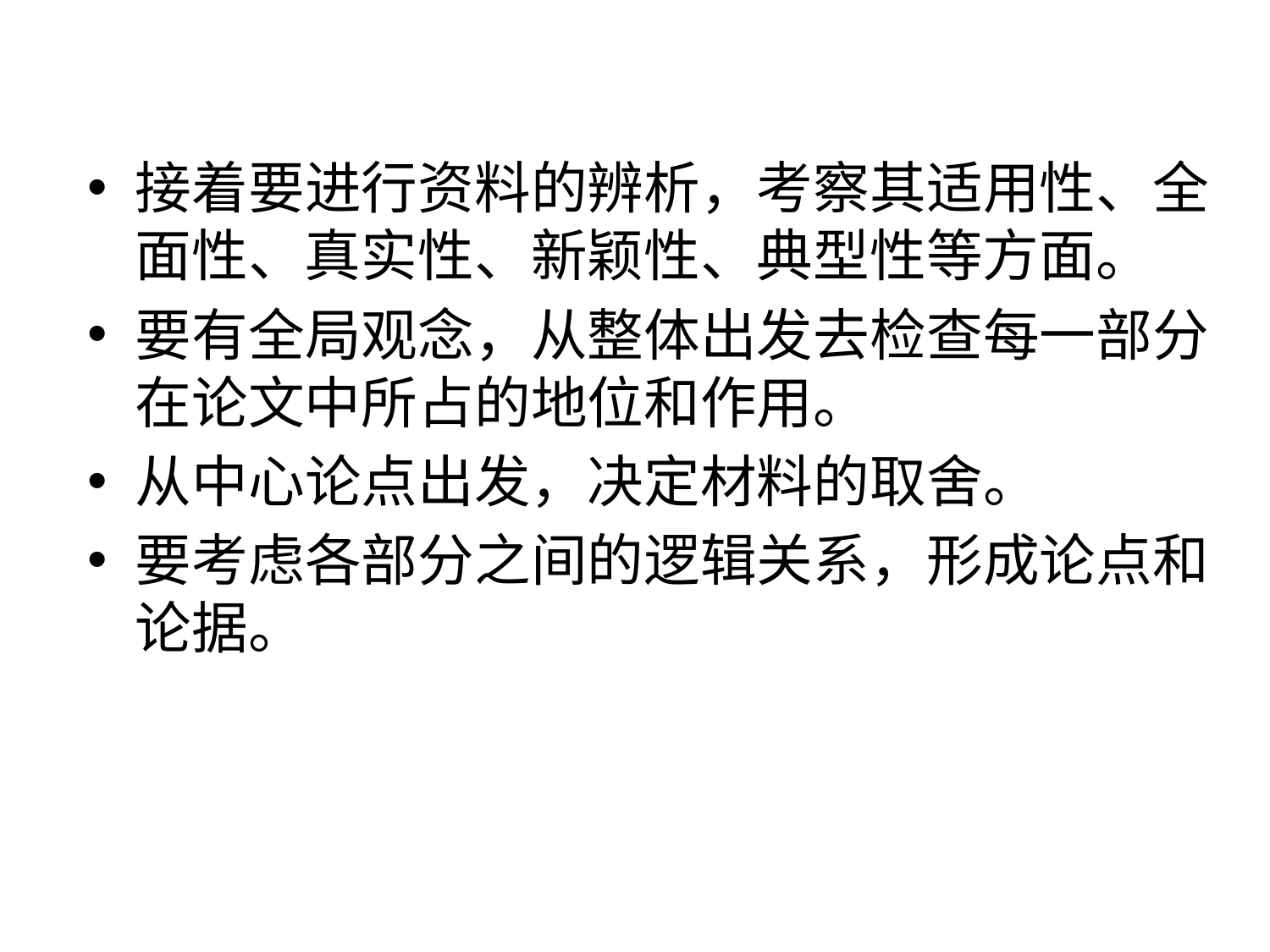

接着要进行资料的辨析，考察其适用性、全面性、真实性、新颖性、典型性等方面。
要有全局观念，从整体出发去检查每一部分在论文中所占的地位和作用。
从中心论点出发，决定材料的取舍。
要考虑各部分之间的逻辑关系，形成论点和论据。